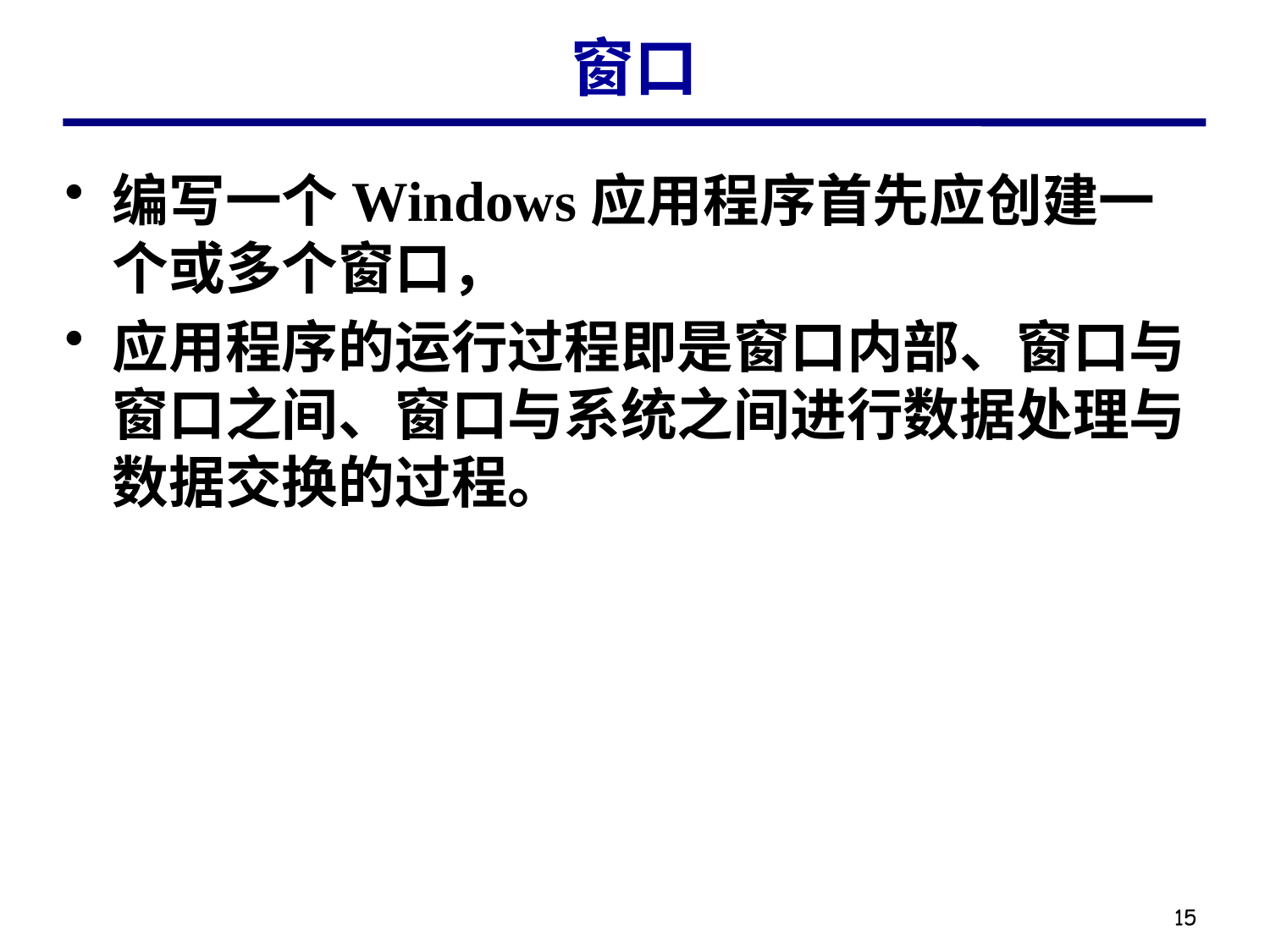

# 窗口
编写一个Windows应用程序首先应创建一个或多个窗口，
应用程序的运行过程即是窗口内部、窗口与窗口之间、窗口与系统之间进行数据处理与数据交换的过程。